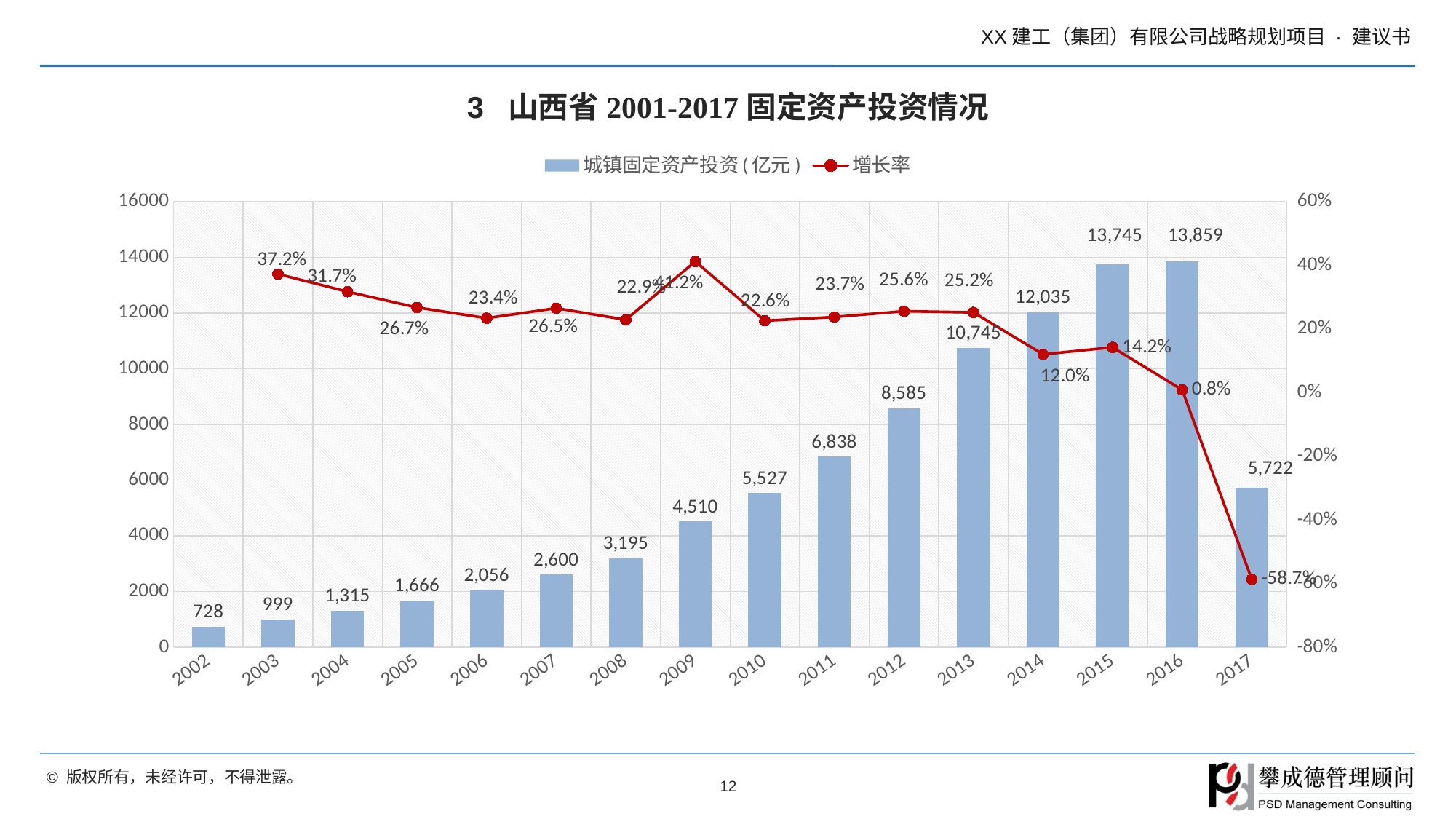

# 3  山西省2001-2017固定资产投资情况

### Chart

| Category | 城镇固定资产投资(亿元) | 增长率 |
|---|---|---|
| 2002 | 727.8 | None |
| 2003 | 998.8 | 0.37235504259411933 |
| 2004 | 1315.21 | 0.3167901481778135 |
| 2005 | 1666.47 | 0.2670752199268558 |
| 2006 | 2055.69 | 0.2335595600280833 |
| 2007 | 2600.22 | 0.2648891613035038 |
| 2008 | 3194.57 | 0.22857681273123065 |
| 2009 | 4509.56 | 0.41163286451697734 |
| 2010 | 5526.6 | 0.2255297634359006 |
| 2011 | 6837.69 | 0.2372326566062315 |
| 2012 | 8584.85 | 0.2555190422496487 |
| 2013 | 10745.35 | 0.25166426903207384 |
| 2014 | 12035.46 | 0.12006216642547685 |
| 2015 | 13744.59 | 0.14200786675374277 |
| 2016 | 13859.35 | 0.008349466953907037 |
| 2017 | 5722.16 | -0.5871263803858046 |
12